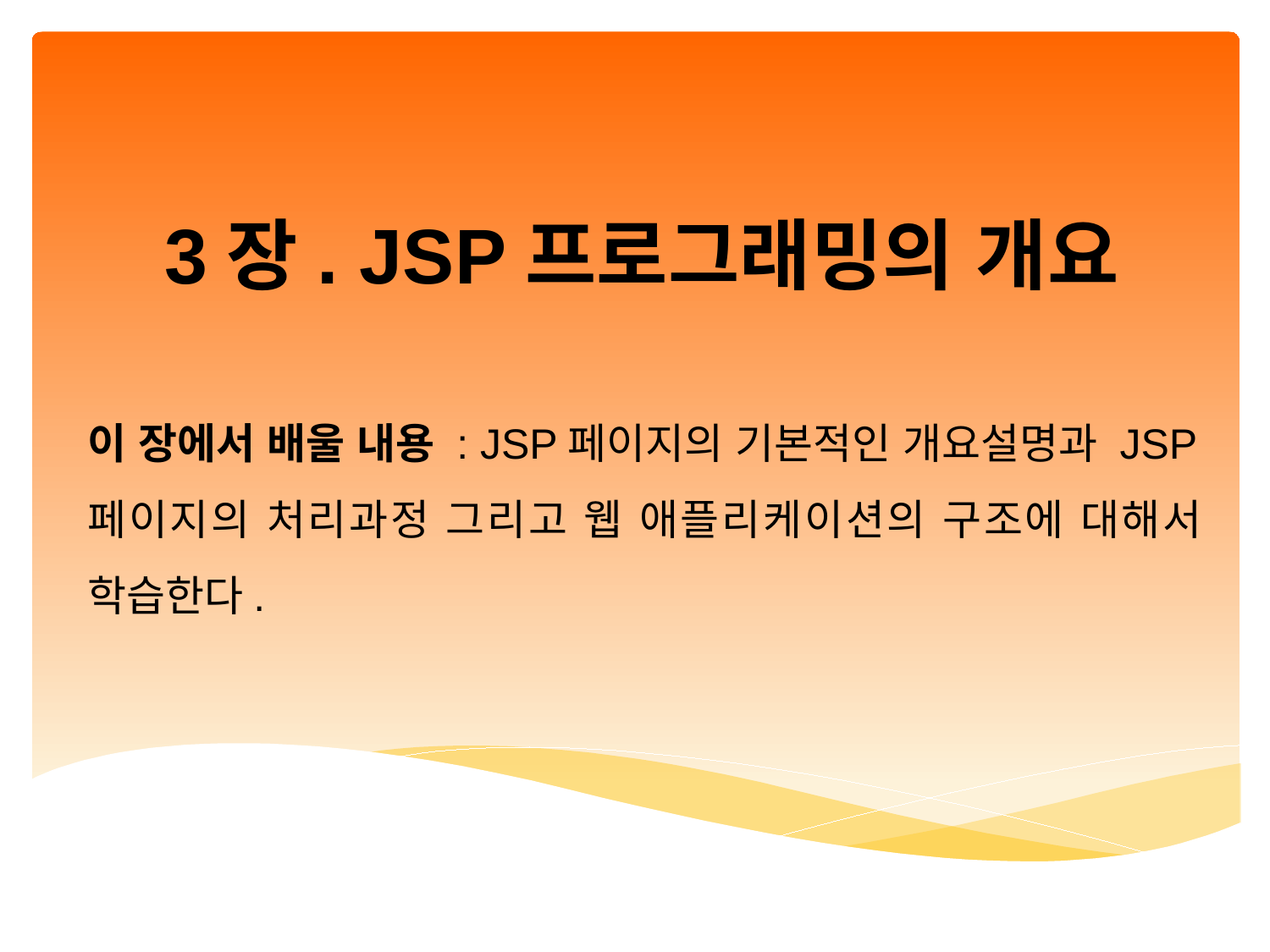

# 3장. JSP프로그래밍의 개요
이 장에서 배울 내용 : JSP페이지의 기본적인 개요설명과 JSP페이지의 처리과정 그리고 웹 애플리케이션의 구조에 대해서 학습한다.